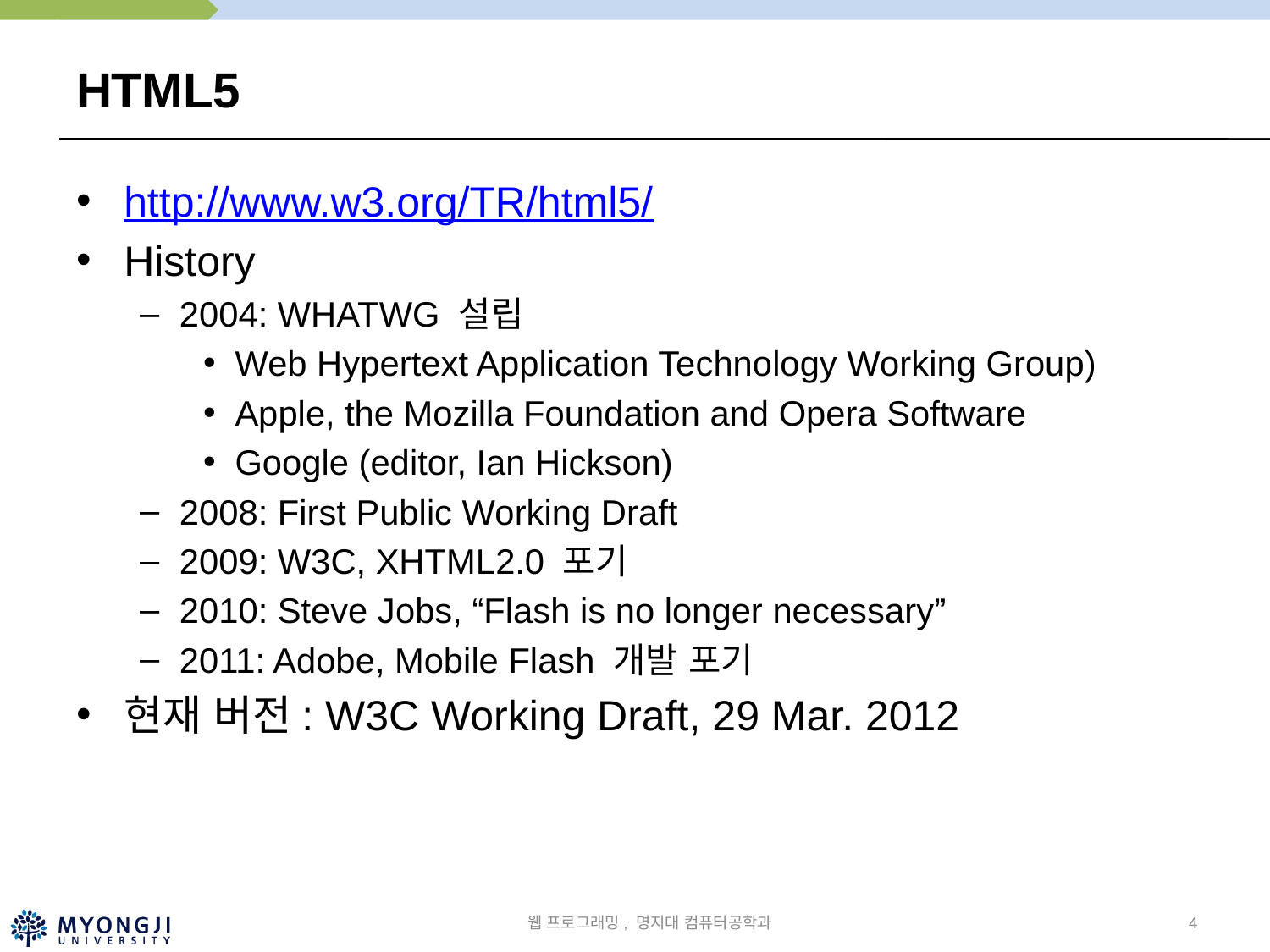

# HTML5
http://www.w3.org/TR/html5/
History
2004: WHATWG 설립
Web Hypertext Application Technology Working Group)
Apple, the Mozilla Foundation and Opera Software
Google (editor, Ian Hickson)
2008: First Public Working Draft
2009: W3C, XHTML2.0 포기
2010: Steve Jobs, “Flash is no longer necessary”
2011: Adobe, Mobile Flash 개발 포기
현재 버전: W3C Working Draft, 29 Mar. 2012

웹 프로그래밍, 명지대 컴퓨터공학과
4